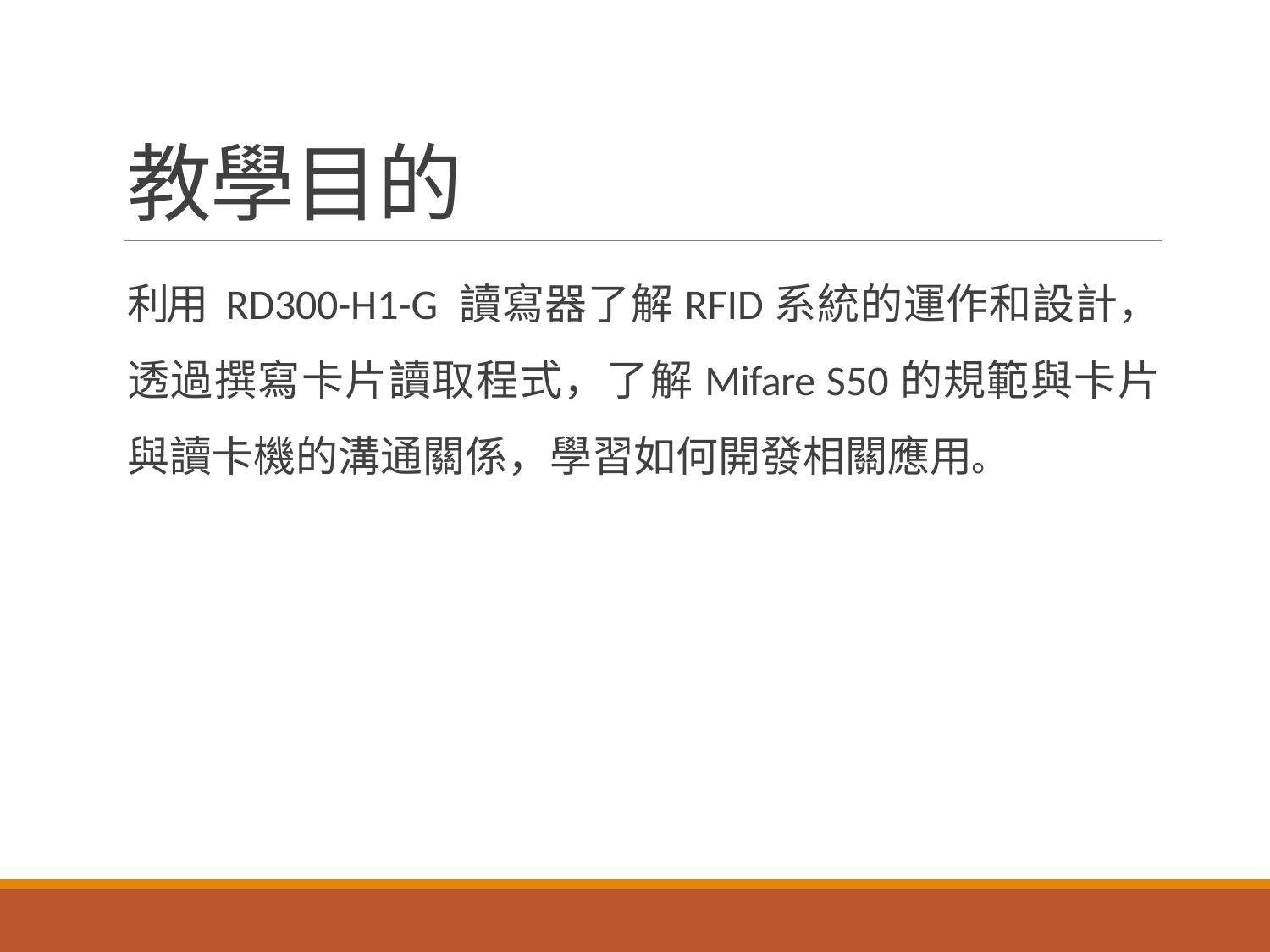

教學目的

利用 RD300-H1-G 讀寫器了解RFID系統的運作和設計，透過撰寫卡片讀取程式，了解Mifare S50的規範與卡片與讀卡機的溝通關係，學習如何開發相關應用。